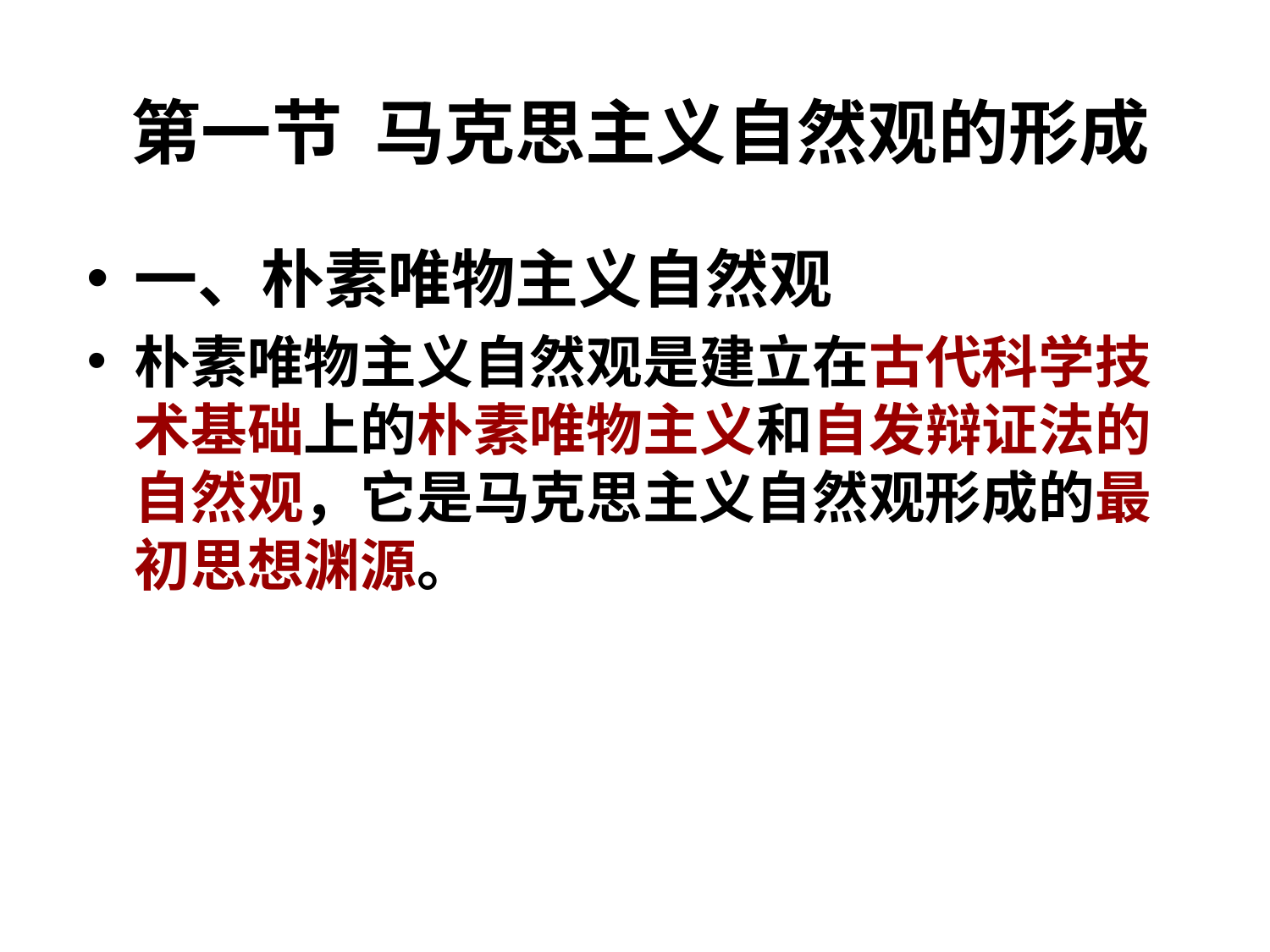

第一节  马克思主义自然观的形成
一、朴素唯物主义自然观
朴素唯物主义自然观是建立在古代科学技术基础上的朴素唯物主义和自发辩证法的自然观，它是马克思主义自然观形成的最初思想渊源。